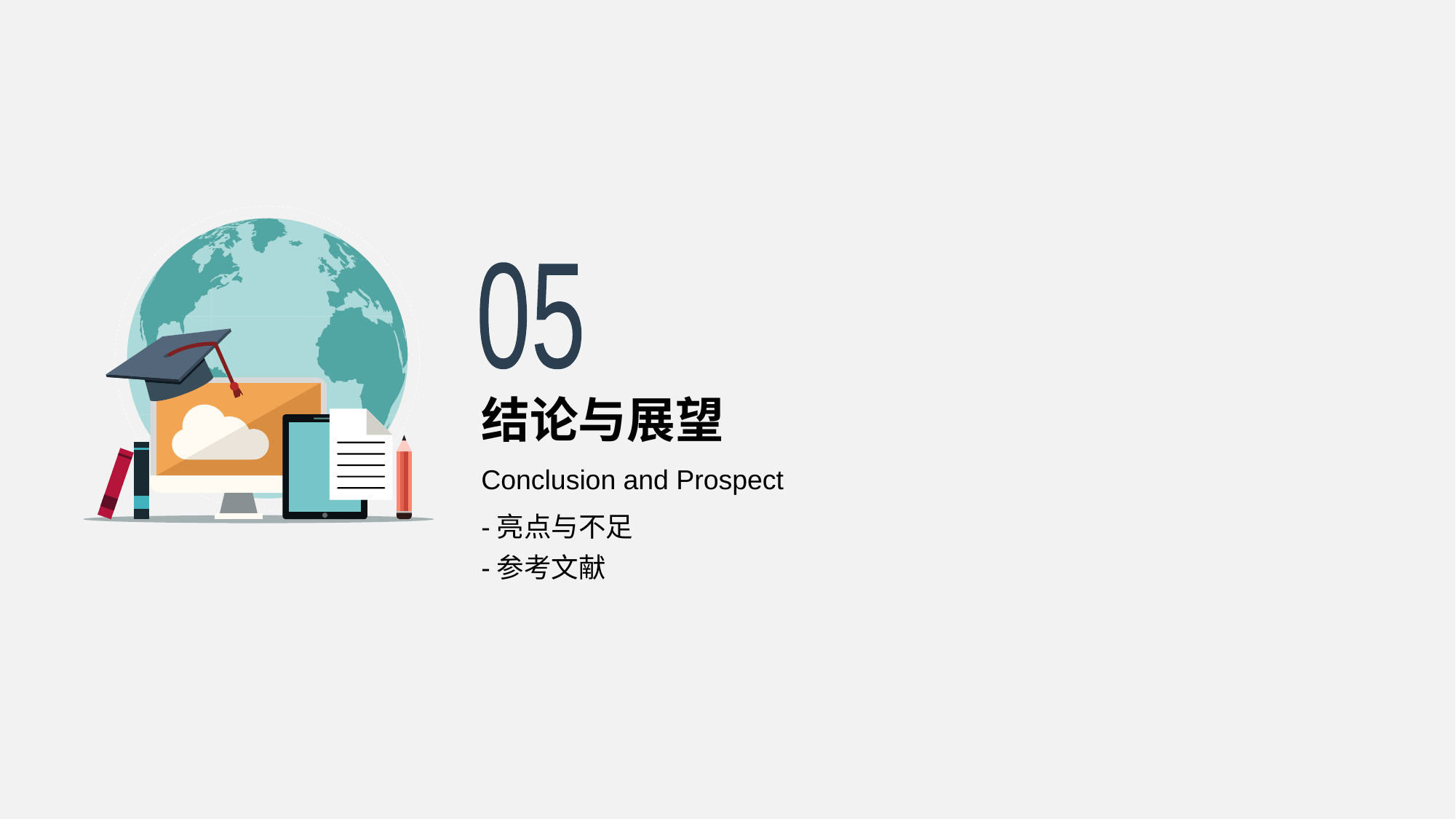

05
# 结论与展望
Conclusion and Prospect
-亮点与不足
-参考文献